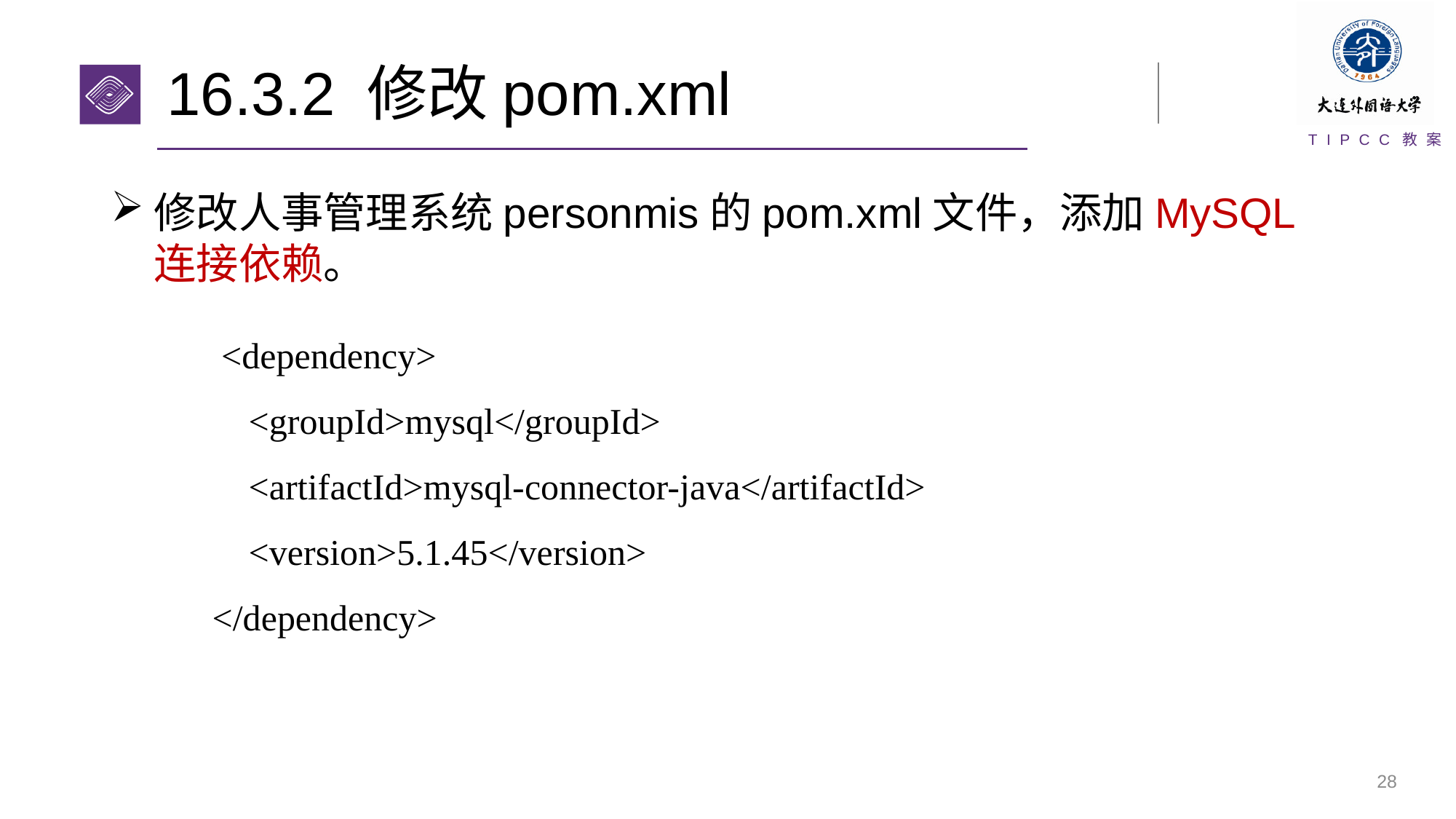

# 16.3.2 修改pom.xml
修改人事管理系统personmis的pom.xml文件，添加MySQL连接依赖。
      <dependency>
         <groupId>mysql</groupId>
         <artifactId>mysql-connector-java</artifactId>
         <version>5.1.45</version>
     </dependency>
28